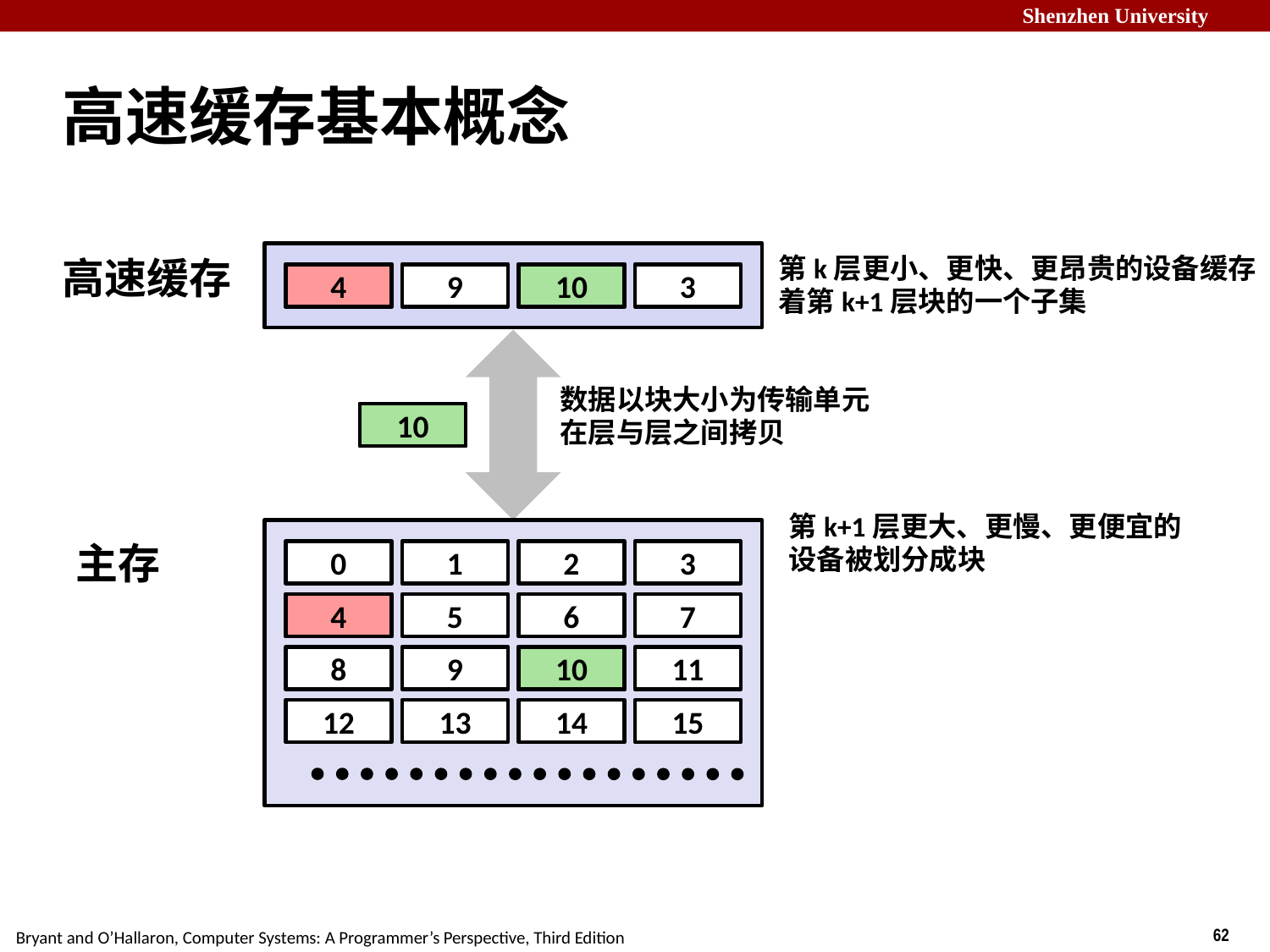

# 高速缓存基本概念

高速缓存
第k层更小、更快、更昂贵的设备缓存
着第k+1层块的一个子集
8
4
9
14
10
3

数据以块大小为传输单元
在层与层之间拷贝
4
10
第k+1层更大、更慢、更便宜的
设备被划分成块

主存
0
1
2
3
4
4
5
6
7
8
9
10
10
11
12
13
14
15